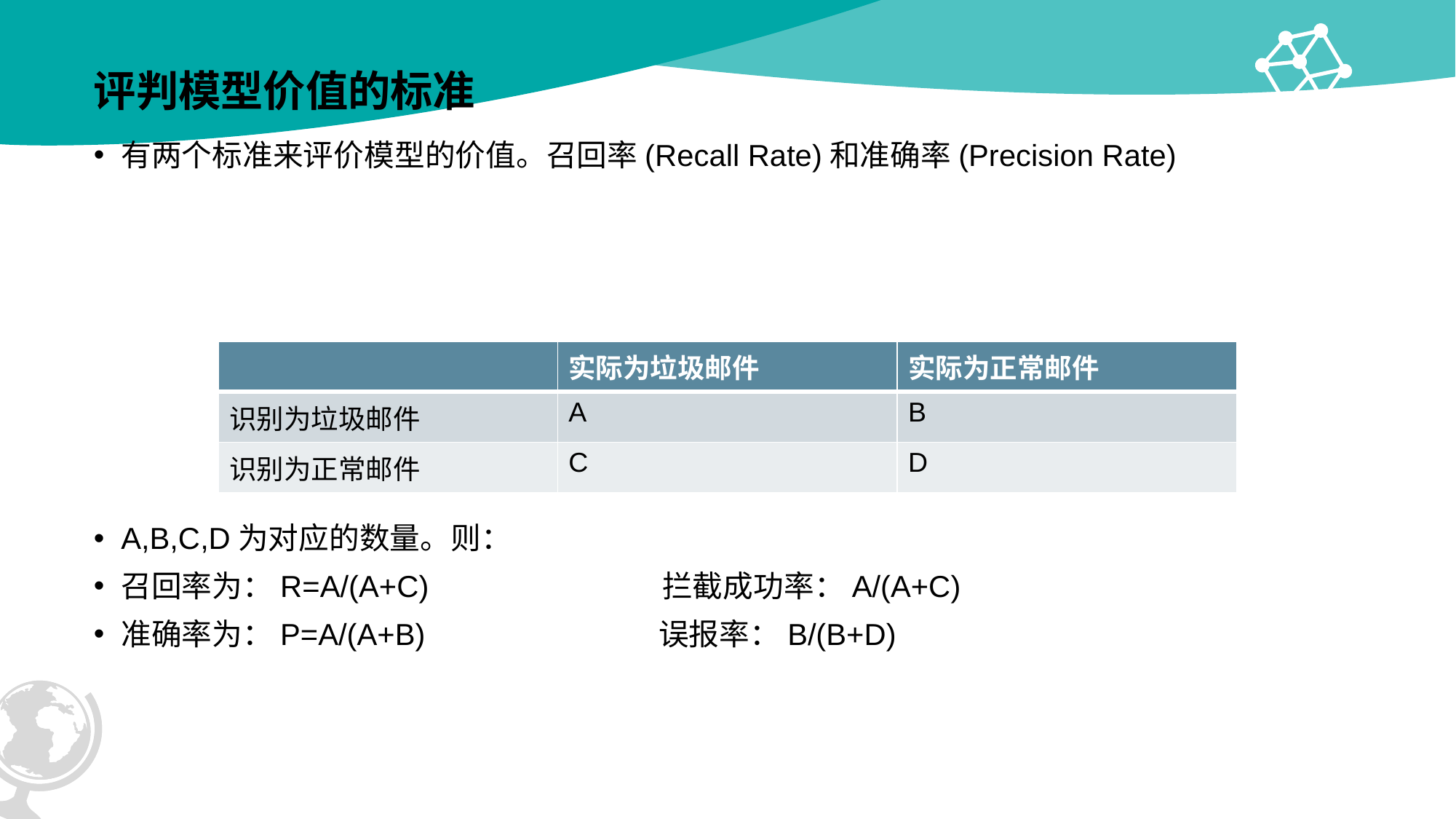

# 评判模型价值的标准
有两个标准来评价模型的价值。召回率(Recall Rate)和准确率(Precision Rate)

A,B,C,D为对应的数量。则：
召回率为：R=A/(A+C)                           拦截成功率：A/(A+C)
准确率为：P=A/(A+B)                           误报率：B/(B+D)

|  | 实际为垃圾邮件 | 实际为正常邮件 |
| --- | --- | --- |
| 识别为垃圾邮件 | A | B |
| 识别为正常邮件 | C | D |
3